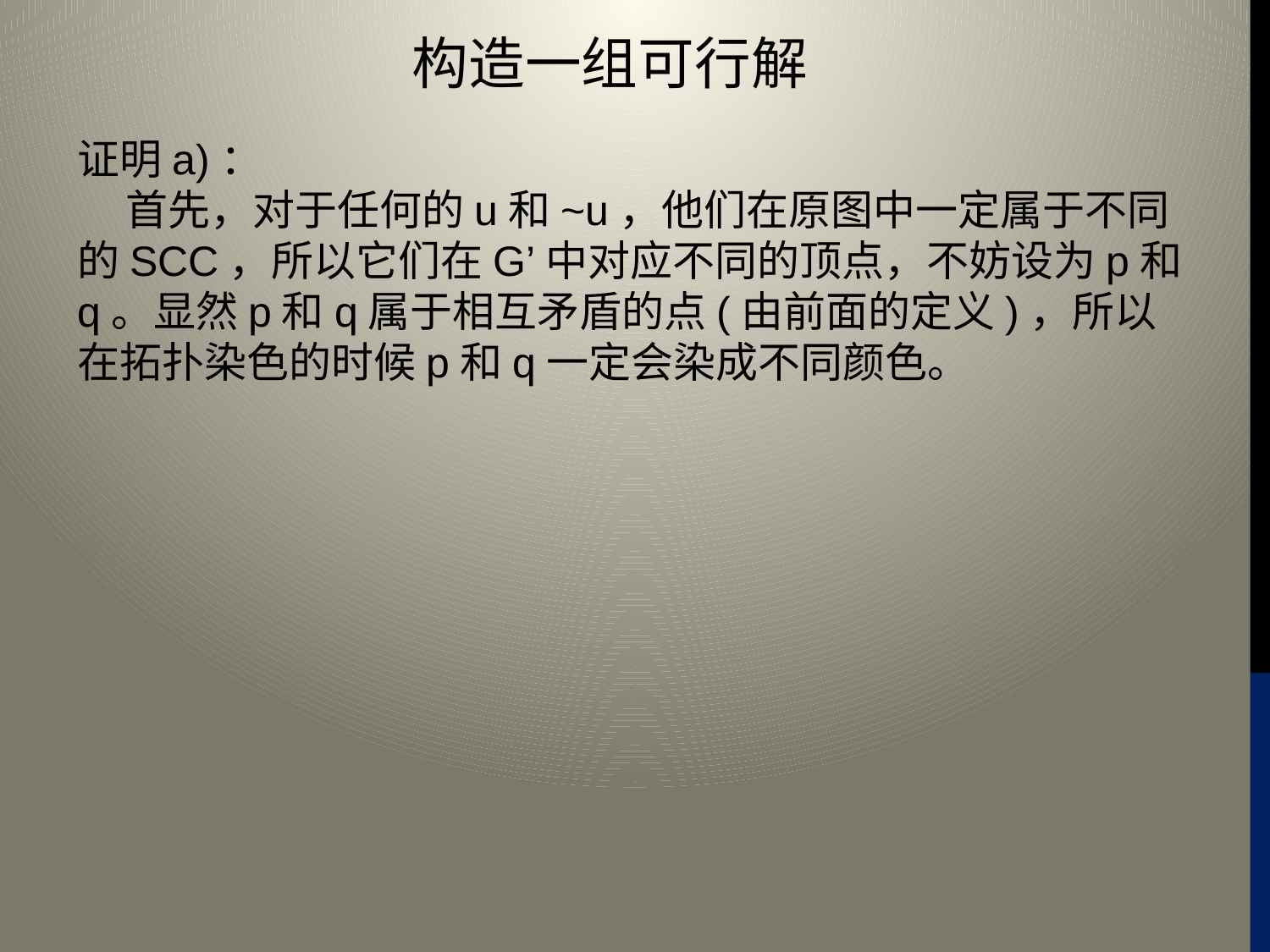

# 构造一组可行解
证明a)：
    首先，对于任何的u和~u，他们在原图中一定属于不同的SCC，所以它们在G’中对应不同的顶点，不妨设为p和q。显然p和q属于相互矛盾的点(由前面的定义)，所以在拓扑染色的时候p和q一定会染成不同颜色。